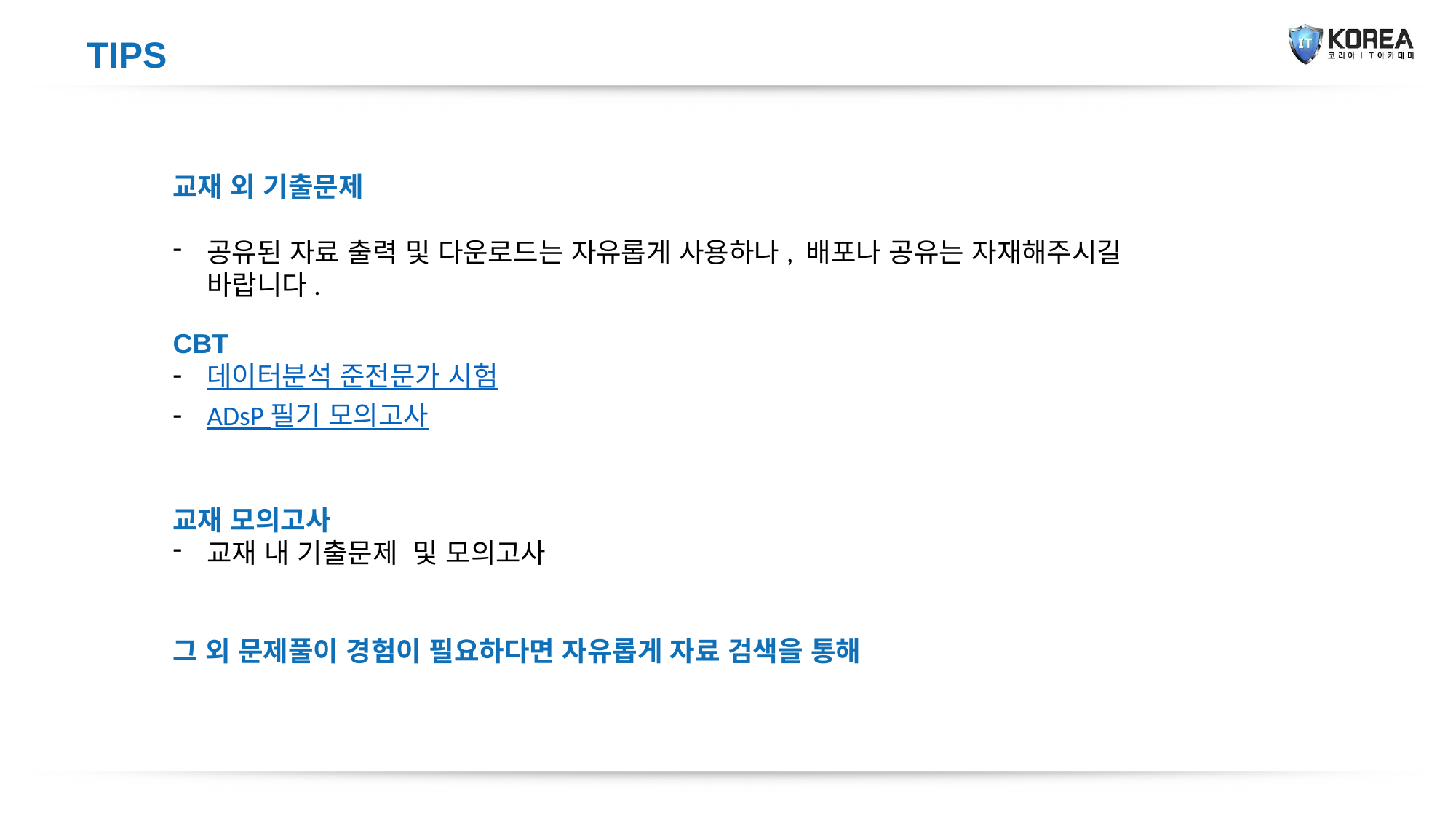

TIPS
교재 외 기출문제

공유된 자료 출력 및 다운로드는 자유롭게 사용하나, 배포나 공유는 자재해주시길 바랍니다.

CBT
데이터분석 준전문가 시험
ADsP 필기 모의고사

교재 모의고사
교재 내 기출문제  및 모의고사

그 외 문제풀이 경험이 필요하다면 자유롭게 자료 검색을 통해